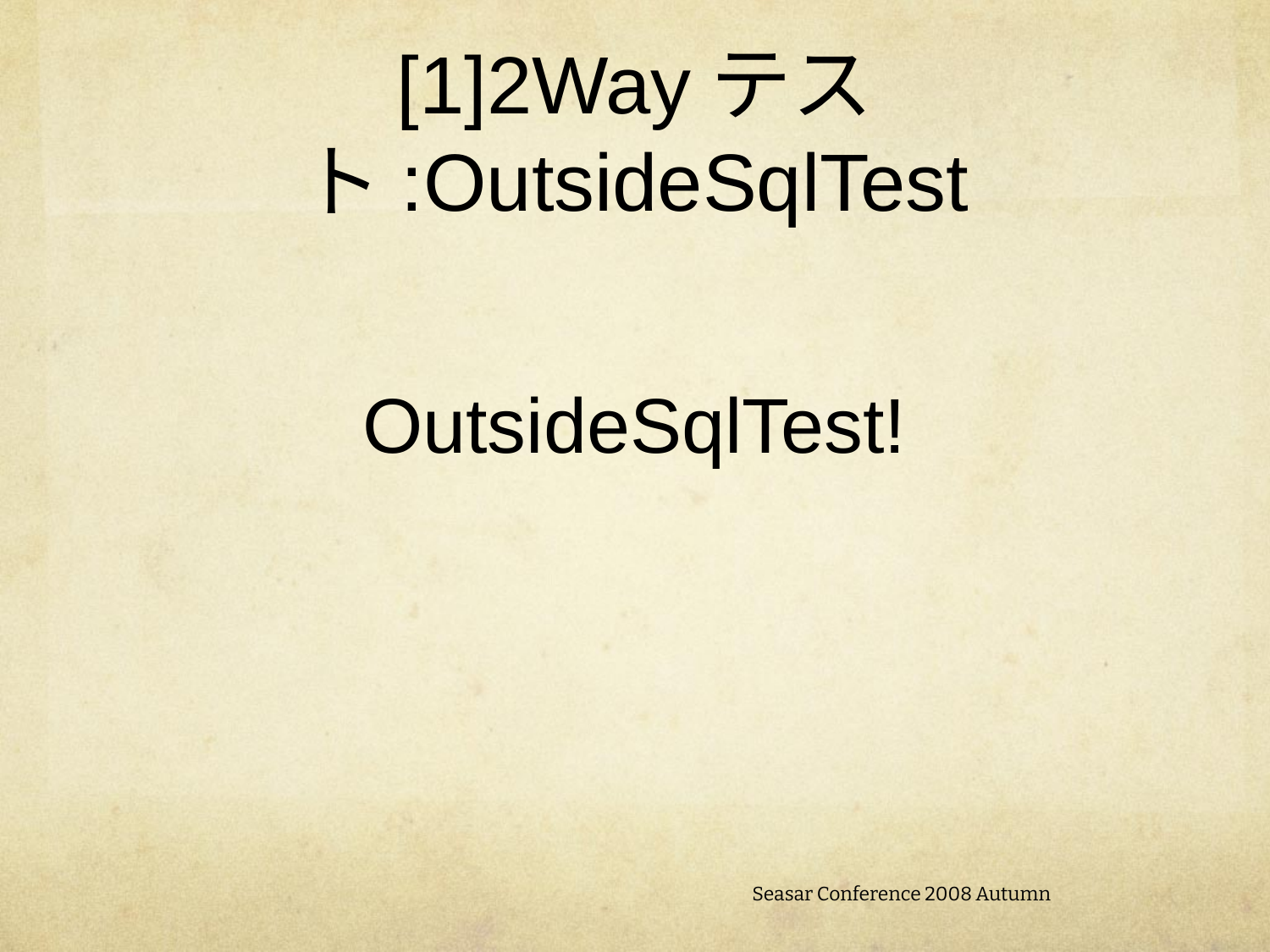

# [1]2Wayテスト:OutsideSqlTest

OutsideSqlTest!

Seasar Conference 2008 Autumn